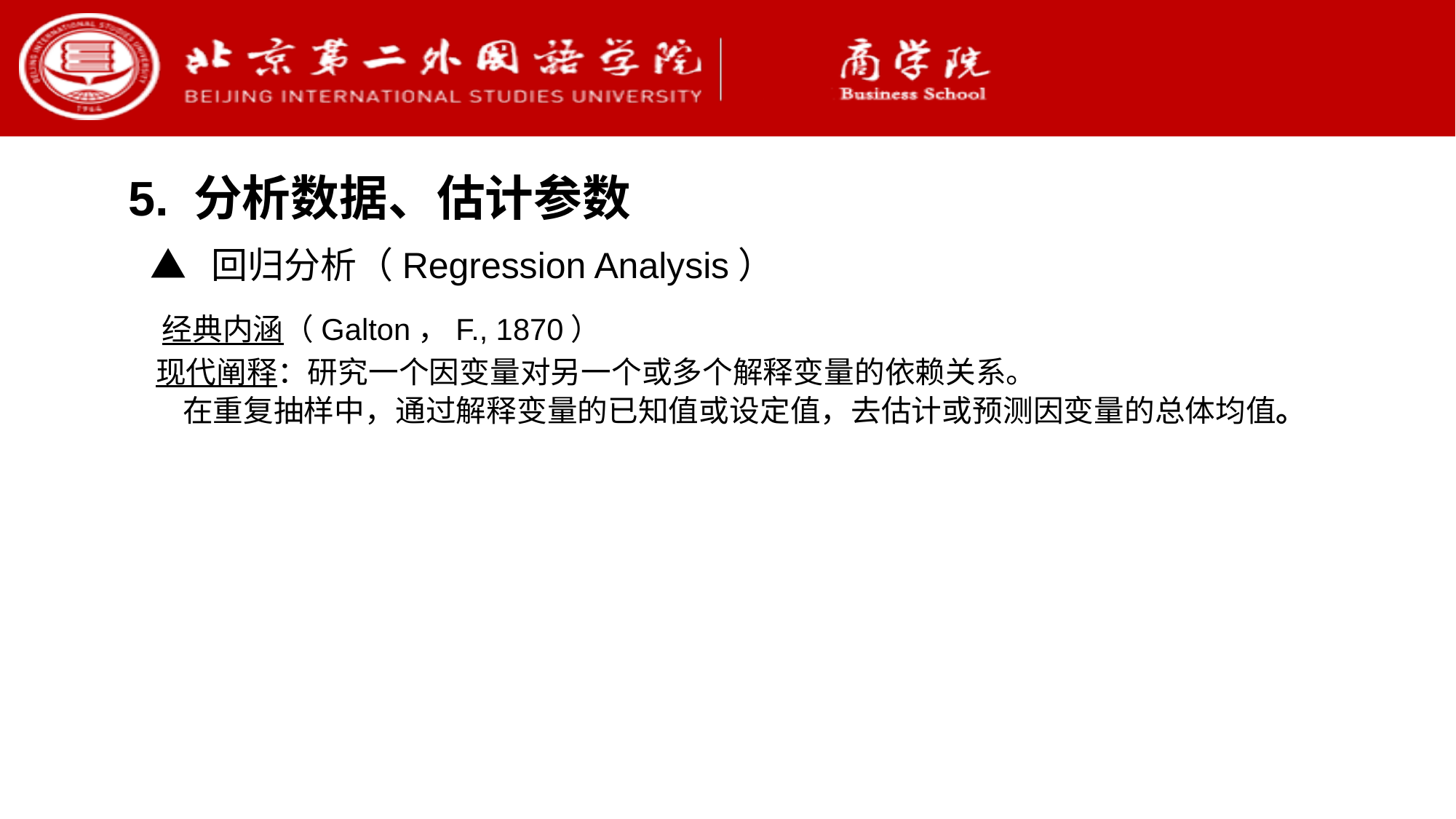

5. 分析数据、估计参数
  ▲  回归分析（Regression Analysis）
  经典内涵（Galton，F., 1870）
   现代阐释：研究一个因变量对另一个或多个解释变量的依赖关系。
       在重复抽样中，通过解释变量的已知值或设定值，去估计或预测因变量的总体均值。